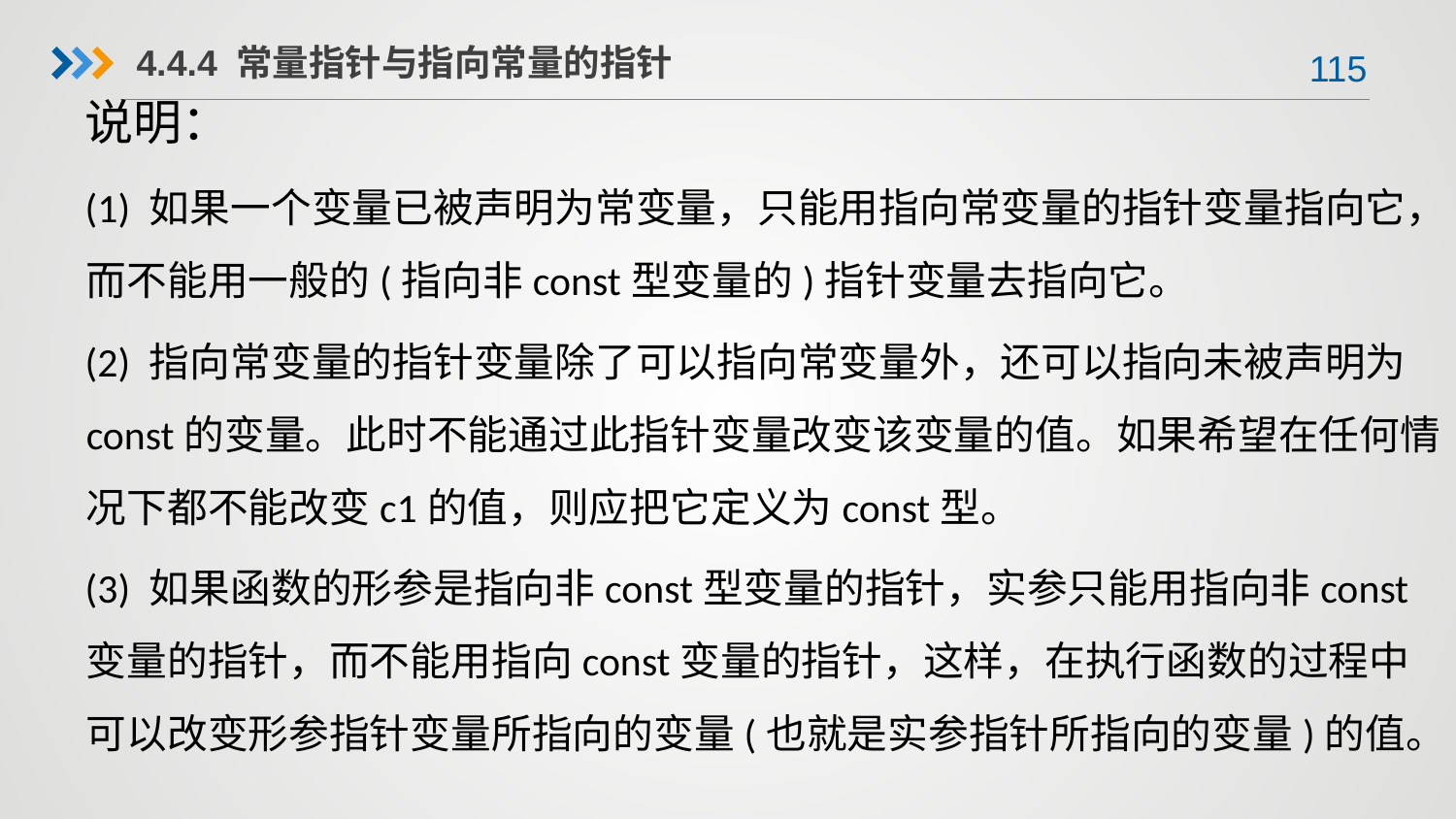

4.4.4 常量指针与指向常量的指针
说明：
(1) 如果一个变量已被声明为常变量，只能用指向常变量的指针变量指向它，而不能用一般的(指向非const型变量的)指针变量去指向它。
(2) 指向常变量的指针变量除了可以指向常变量外，还可以指向未被声明为const的变量。此时不能通过此指针变量改变该变量的值。如果希望在任何情况下都不能改变c1的值，则应把它定义为const型。
(3) 如果函数的形参是指向非const型变量的指针，实参只能用指向非const变量的指针，而不能用指向const变量的指针，这样，在执行函数的过程中可以改变形参指针变量所指向的变量(也就是实参指针所指向的变量)的值。